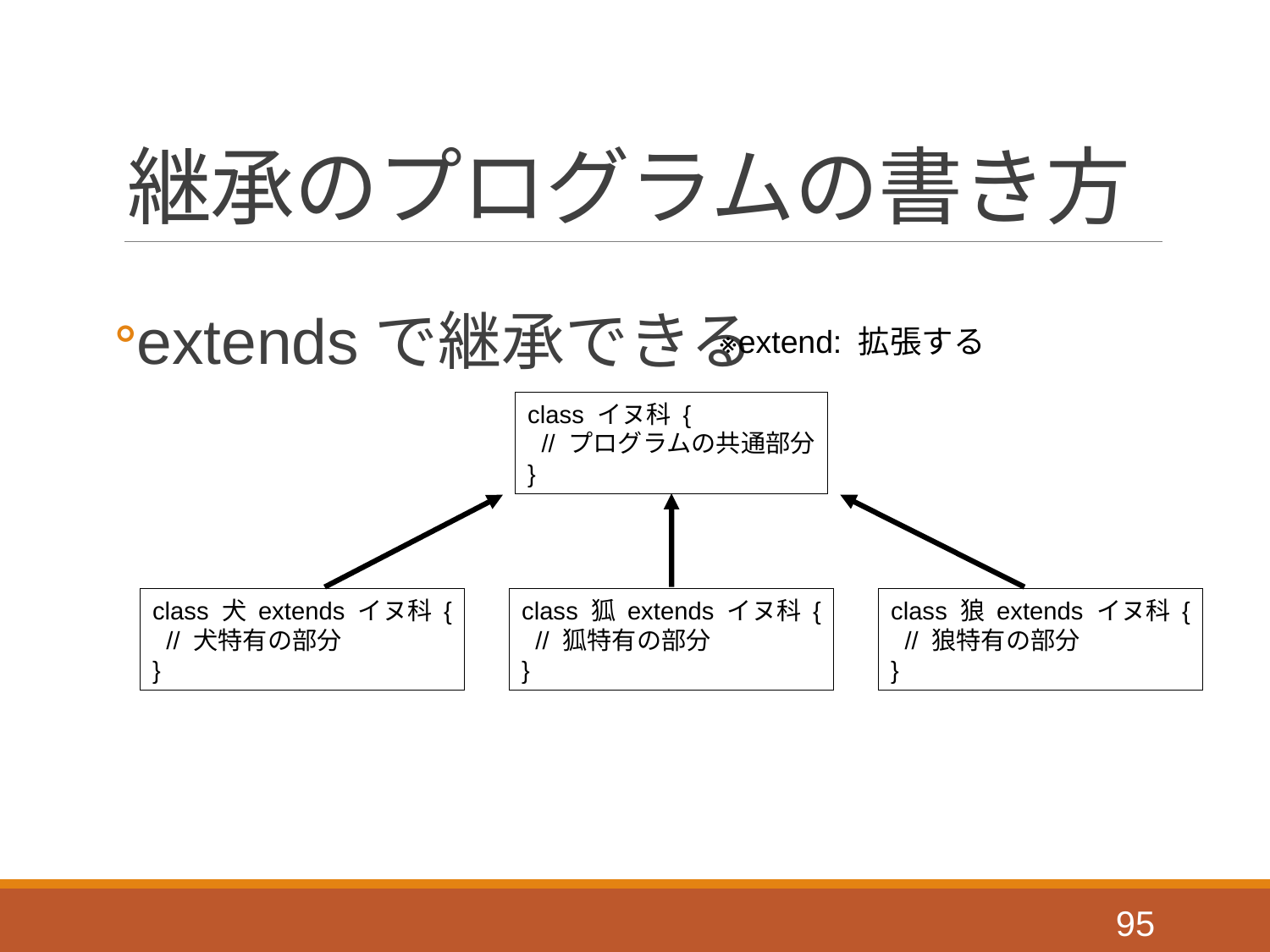

# 継承のプログラムの書き方
extendsで継承できる
※extend: 拡張する
class イヌ科 {
  // プログラムの共通部分
}
class 犬 extends イヌ科 {
  // 犬特有の部分
}
class 狐 extends イヌ科 {
  // 狐特有の部分
}
class 狼 extends イヌ科 {
  // 狼特有の部分
}
95